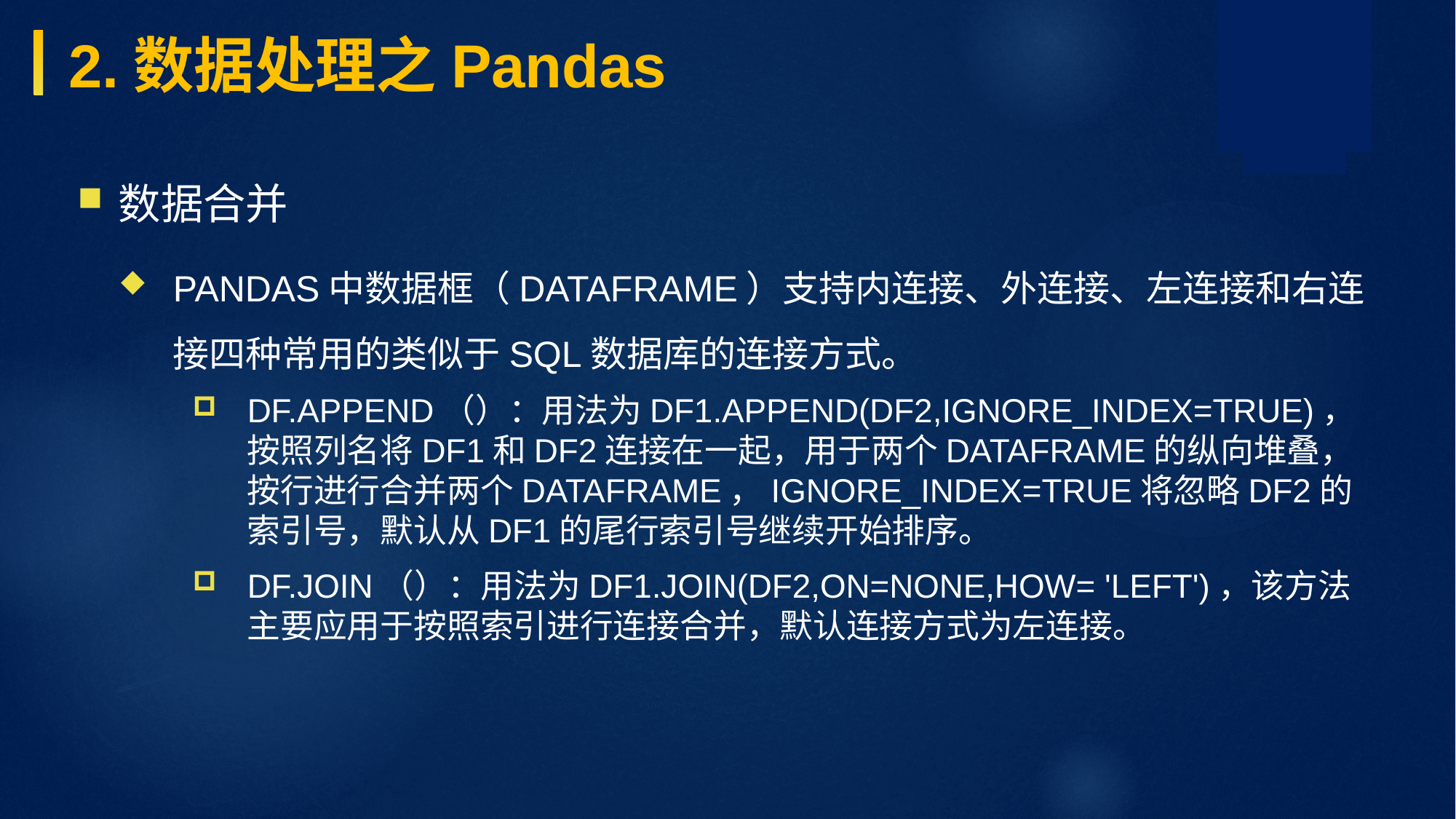

2.数据处理之Pandas
数据合并
Pandas中数据框（DataFrame）支持内连接、外连接、左连接和右连接四种常用的类似于SQL数据库的连接方式。
df.append（）：用法为df1.append(df2,ignore_index=True)，按照列名将df1和df2连接在一起，用于两个DataFrame的纵向堆叠，按行进行合并两个DataFrame，ignore_index=True将忽略df2的索引号，默认从df1的尾行索引号继续开始排序。
df.join（）：用法为df1.join(df2,on=None,how= 'left')，该方法主要应用于按照索引进行连接合并，默认连接方式为左连接。